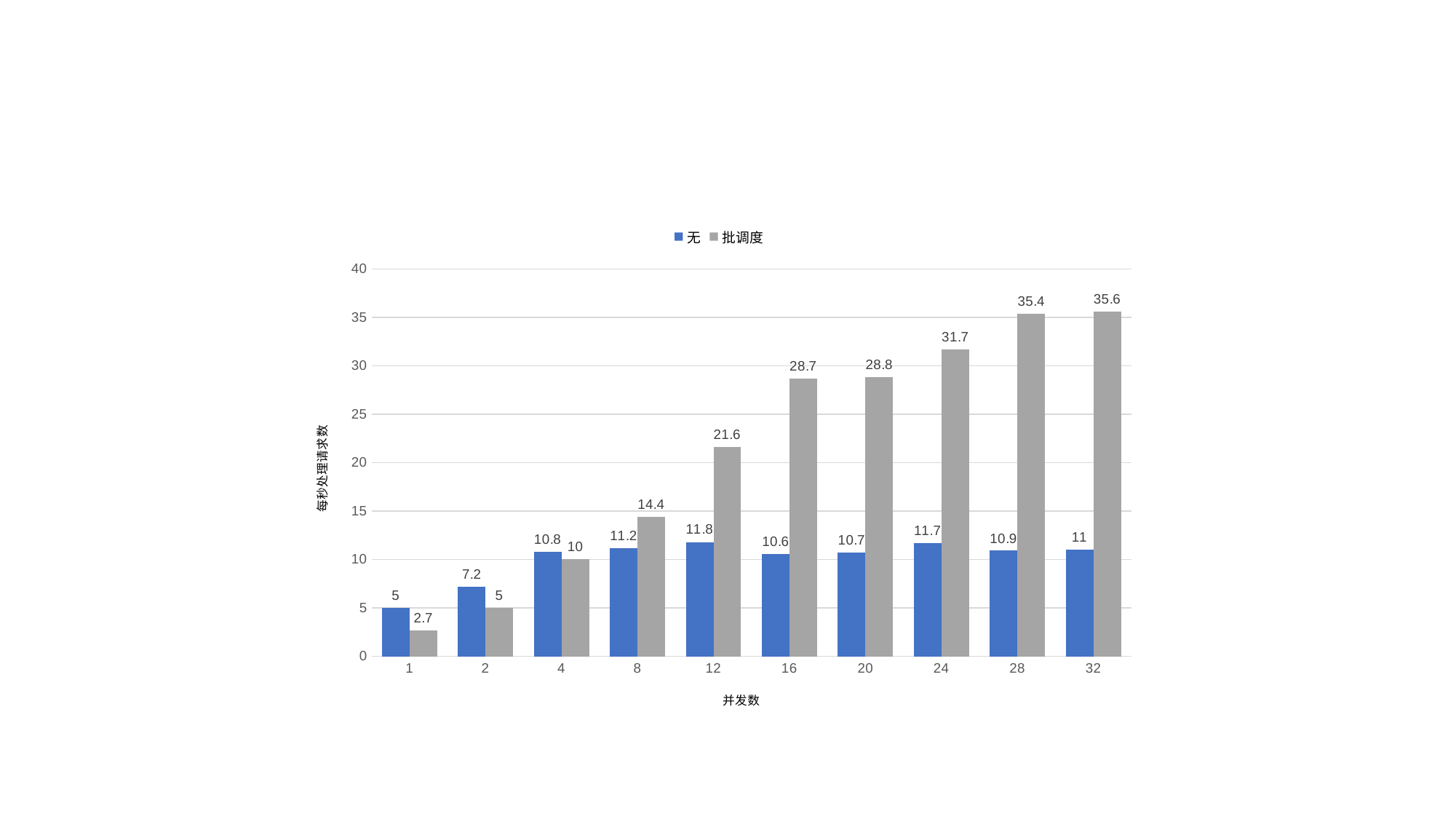

### Chart

| Category | 无 | 批调度 |
|---|---|---|
| 1 | 5.0 | 2.7 |
| 2 | 7.2 | 5.0 |
| 4 | 10.8 | 10.0 |
| 8 | 11.2 | 14.4 |
| 12 | 11.8 | 21.6 |
| 16 | 10.6 | 28.7 |
| 20 | 10.7 | 28.8 |
| 24 | 11.7 | 31.7 |
| 28 | 10.9 | 35.4 |
| 32 | 11.0 | 35.6 |